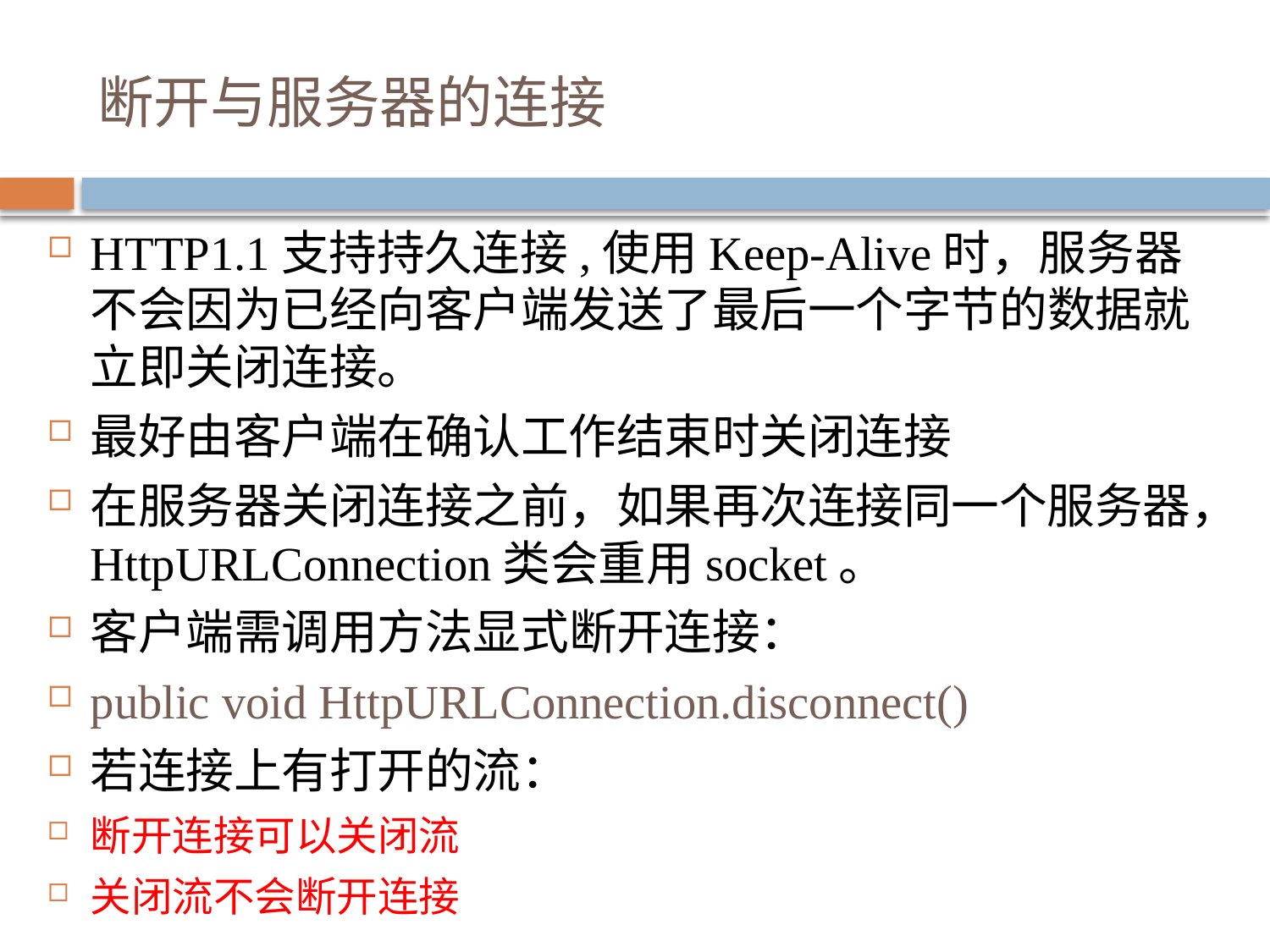

# 断开与服务器的连接
HTTP1.1支持持久连接,使用Keep-Alive时，服务器不会因为已经向客户端发送了最后一个字节的数据就立即关闭连接。
最好由客户端在确认工作结束时关闭连接
在服务器关闭连接之前，如果再次连接同一个服务器，HttpURLConnection类会重用socket。
客户端需调用方法显式断开连接：
public void HttpURLConnection.disconnect()
若连接上有打开的流：
断开连接可以关闭流
关闭流不会断开连接